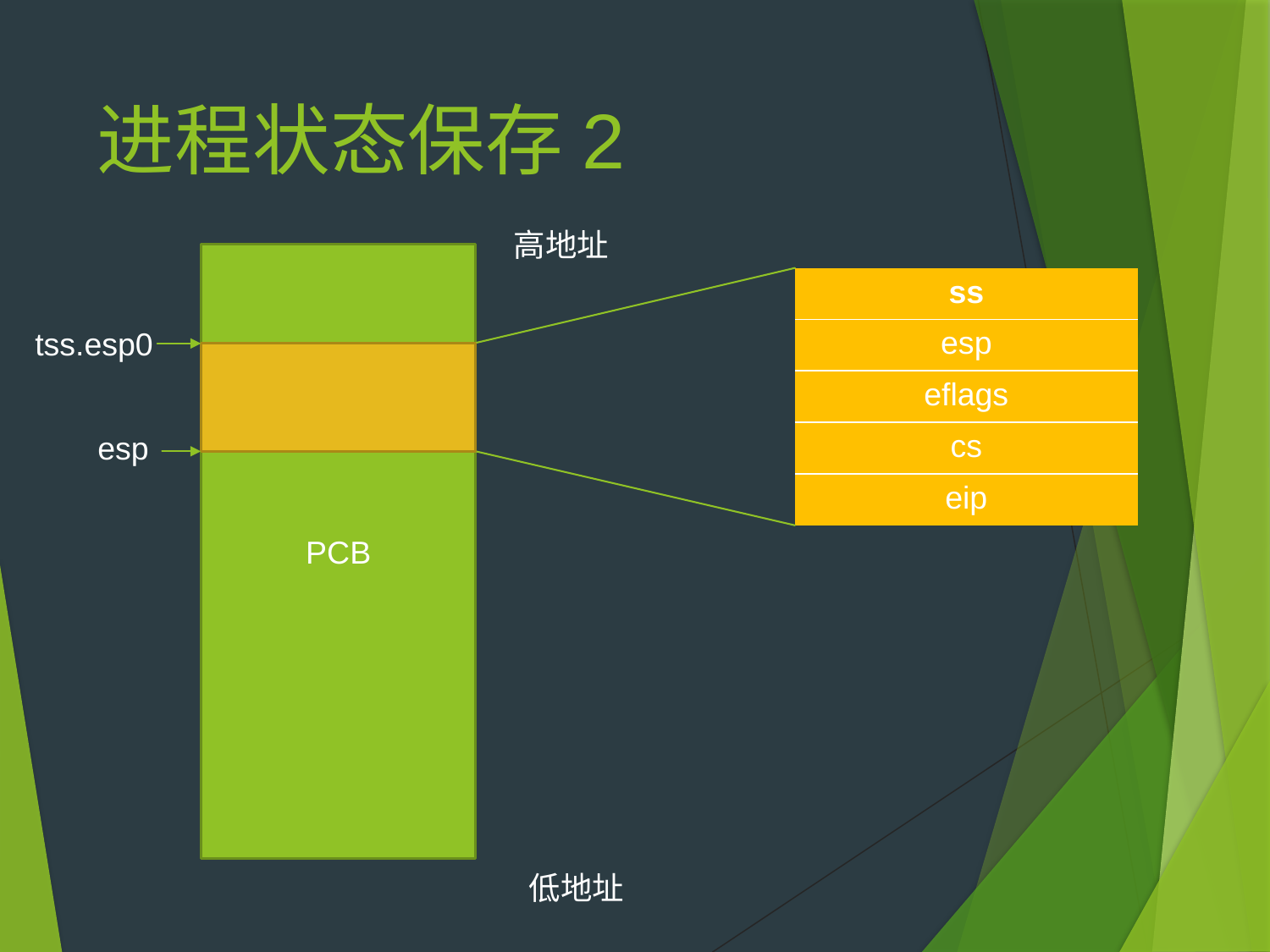

# 进程状态保存2
高地址
PCB
| ss |
| --- |
| esp |
| eflags |
| cs |
| eip |
tss.esp0

esp
低地址